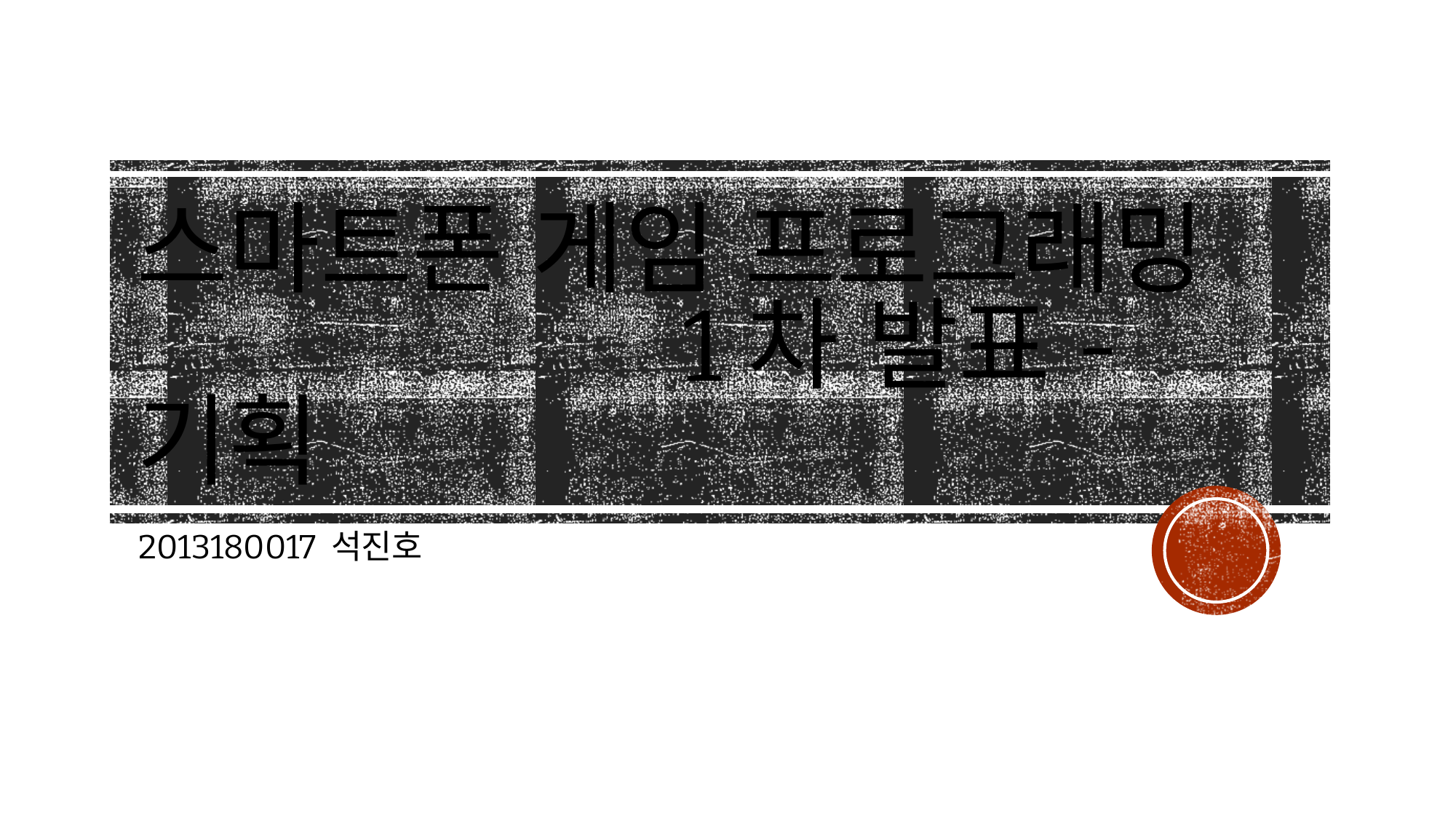

# 스마트폰 게임 프로그래밍 					1차 발표-기획
2013180017 석진호